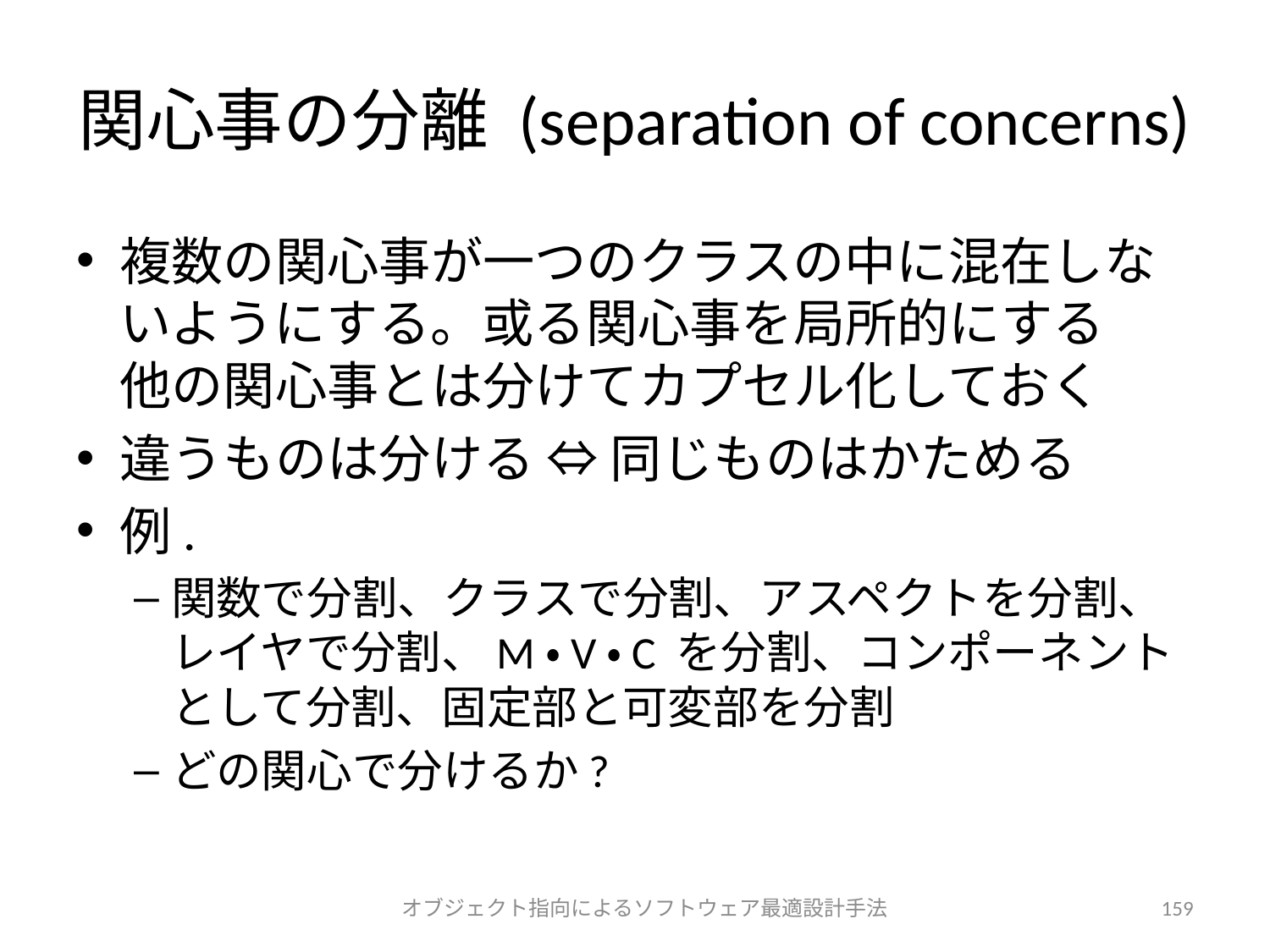

# 関心事の分離 (separation of concerns)
複数の関心事が一つのクラスの中に混在しないようにする。或る関心事を局所的にする 	他の関心事とは分けてカプセル化しておく
違うものは分ける ⇔ 同じものはかためる
例.
関数で分割、クラスで分割、アスペクトを分割、レイヤで分割、M・V・C を分割、コンポーネントとして分割、固定部と可変部を分割
どの関心で分けるか?

オブジェクト指向によるソフトウェア最適設計手法
159